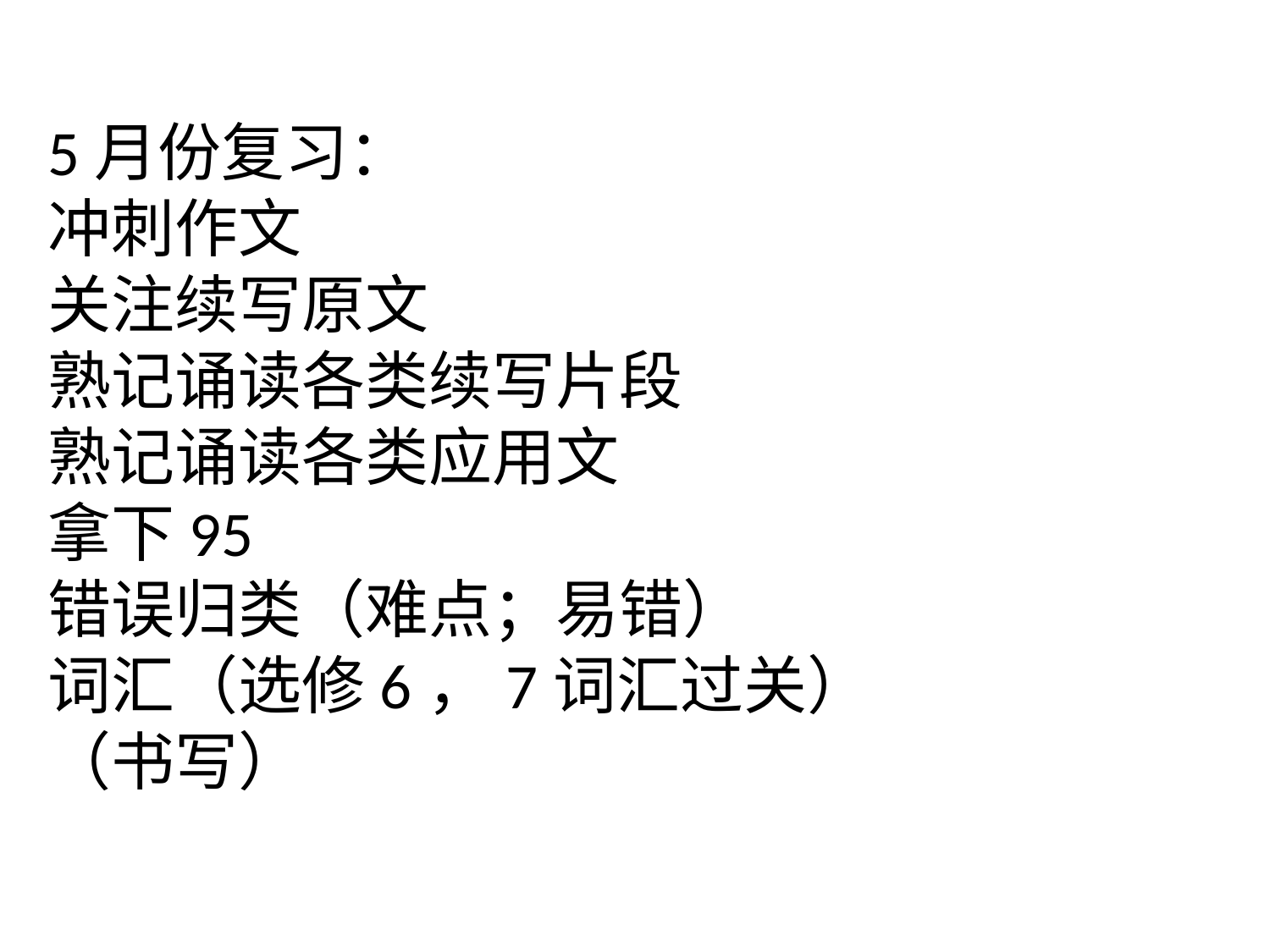

5月份复习：
冲刺作文
关注续写原文
熟记诵读各类续写片段
熟记诵读各类应用文
拿下95
错误归类（难点；易错）
词汇（选修6，7词汇过关）
（书写）